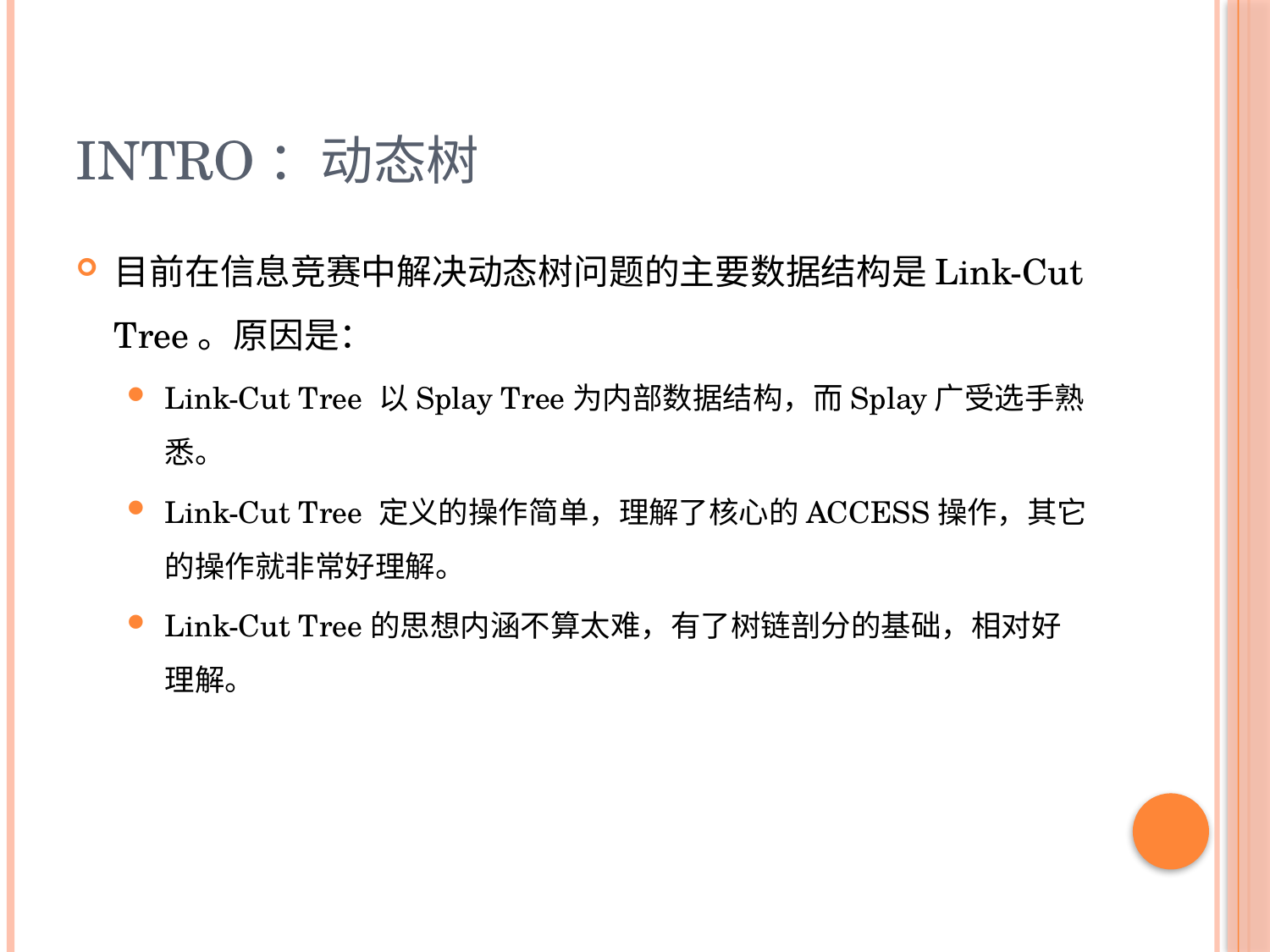

# Intro：动态树
目前在信息竞赛中解决动态树问题的主要数据结构是Link-Cut Tree。原因是：
Link-Cut Tree 以Splay Tree为内部数据结构，而Splay广受选手熟悉。
Link-Cut Tree 定义的操作简单，理解了核心的ACCESS操作，其它的操作就非常好理解。
Link-Cut Tree的思想内涵不算太难，有了树链剖分的基础，相对好理解。